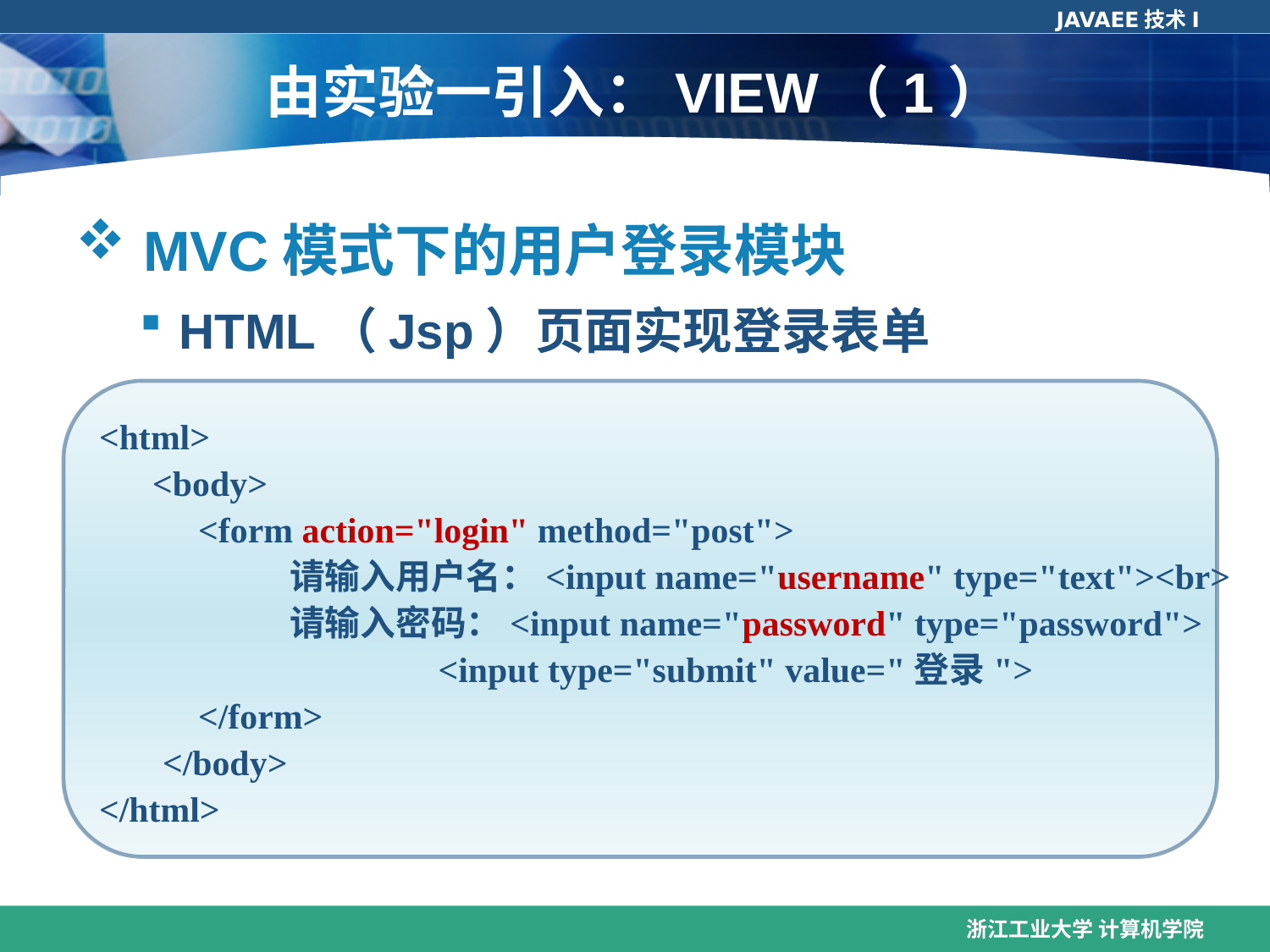

# 由实验一引入：VIEW（1）
 MVC模式下的用户登录模块
HTML（Jsp）页面实现登录表单
<html>
      <body>
    <form action="login" method="post">
    	请输入用户名：<input name="username" type="text"><br>
    	请输入密码：<input name="password" type="password">
                               <input type="submit" value="登录">
    </form>
</body>
</html>